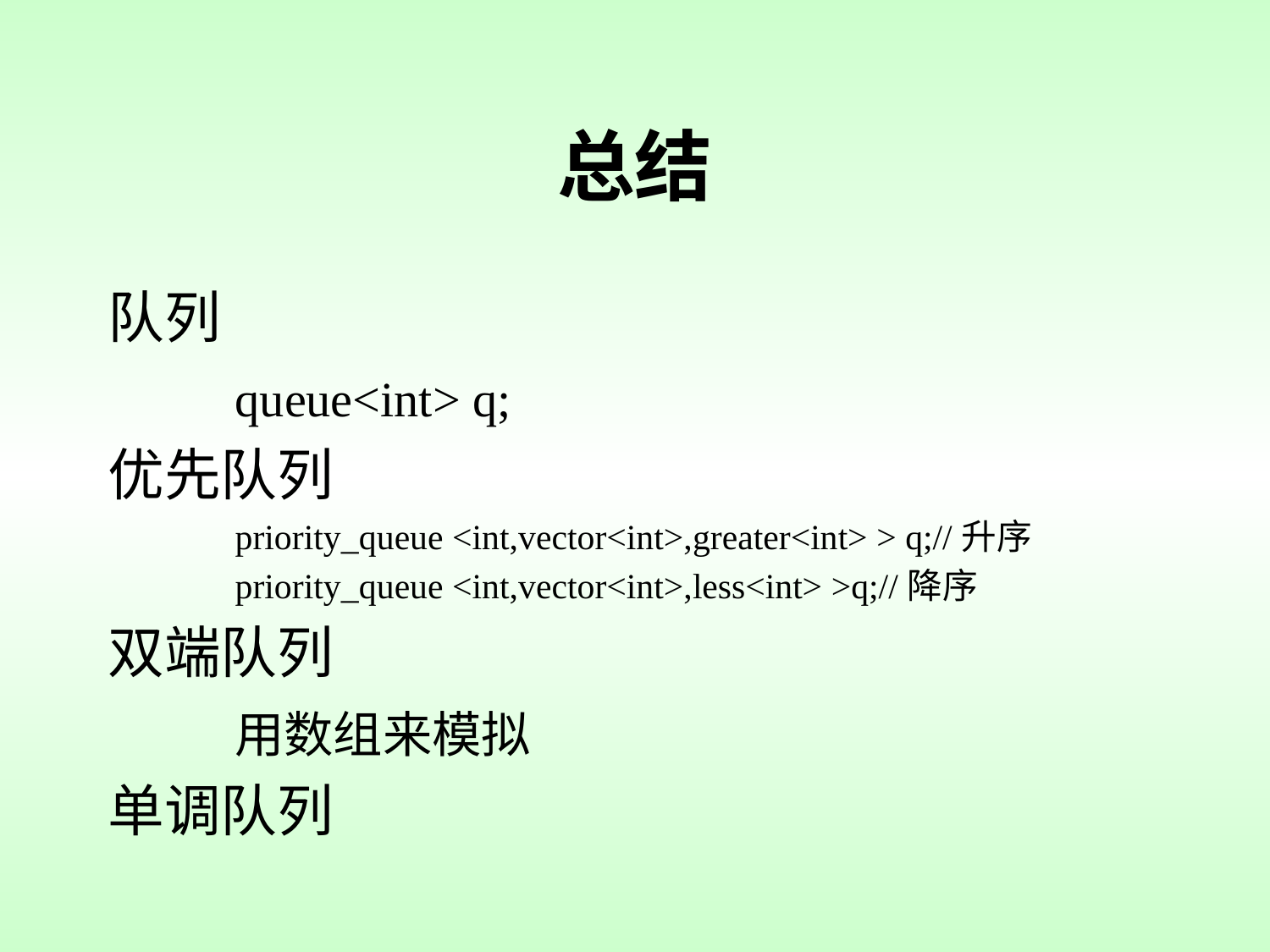

# 总结
队列
	queue<int> q;
优先队列
	priority_queue <int,vector<int>,greater<int> > q;//升序
	priority_queue <int,vector<int>,less<int> >q;//降序
双端队列
	用数组来模拟
单调队列